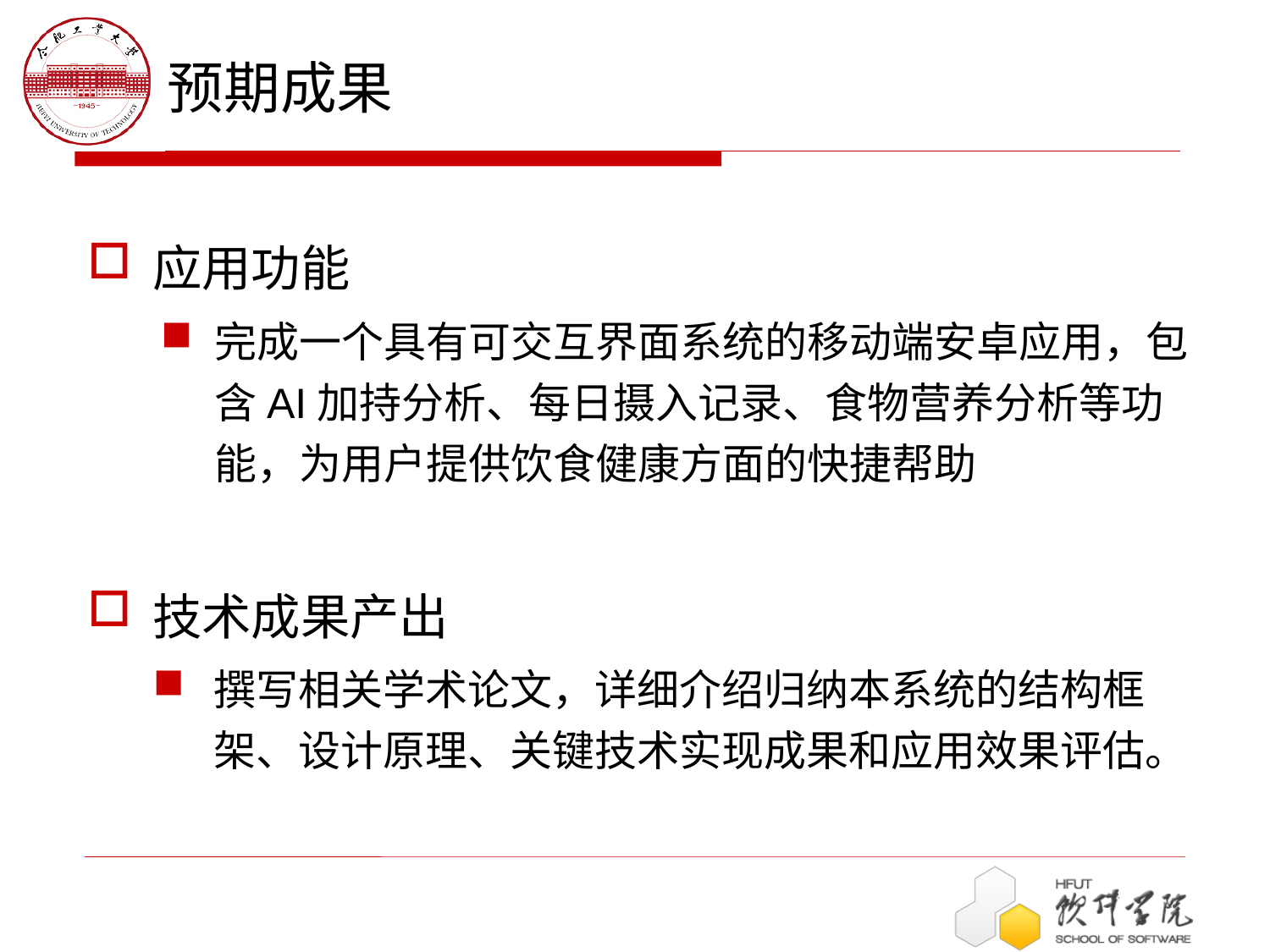

# 预期成果
应用功能
完成一个具有可交互界面系统的移动端安卓应用，包含AI加持分析、每日摄入记录、食物营养分析等功能，为用户提供饮食健康方面的快捷帮助

技术成果产出
撰写相关学术论文，详细介绍归纳本系统的结构框架、设计原理、关键技术实现成果和应用效果评估。